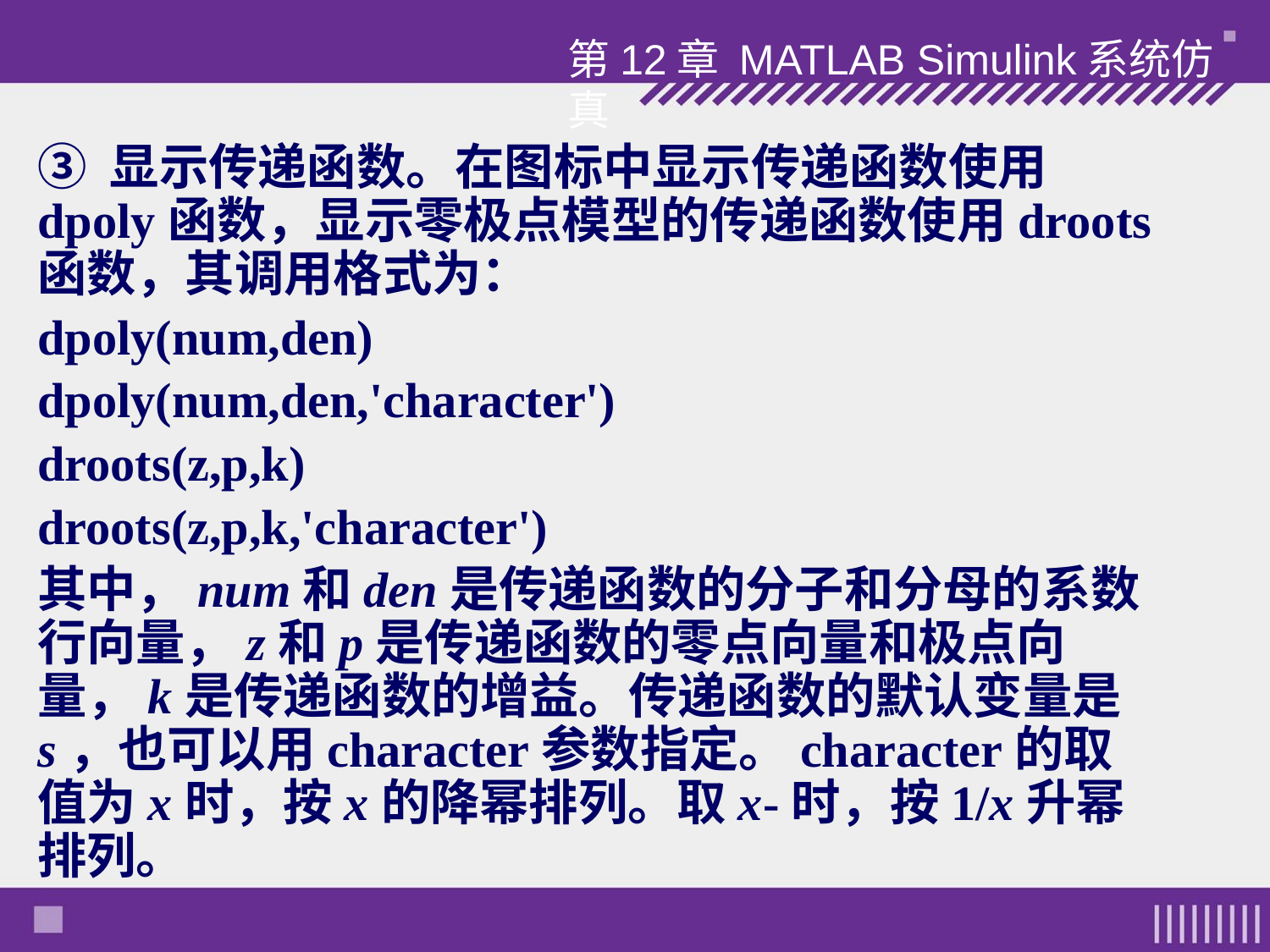

第12章 MATLAB Simulink系统仿真
③ 显示传递函数。在图标中显示传递函数使用dpoly函数，显示零极点模型的传递函数使用droots函数，其调用格式为：
dpoly(num,den)
dpoly(num,den,'character')
droots(z,p,k)
droots(z,p,k,'character')
其中，num和den是传递函数的分子和分母的系数行向量，z和p是传递函数的零点向量和极点向量，k是传递函数的增益。传递函数的默认变量是s，也可以用character参数指定。character的取值为x时，按x的降幂排列。取x-时，按1/x升幂排列。